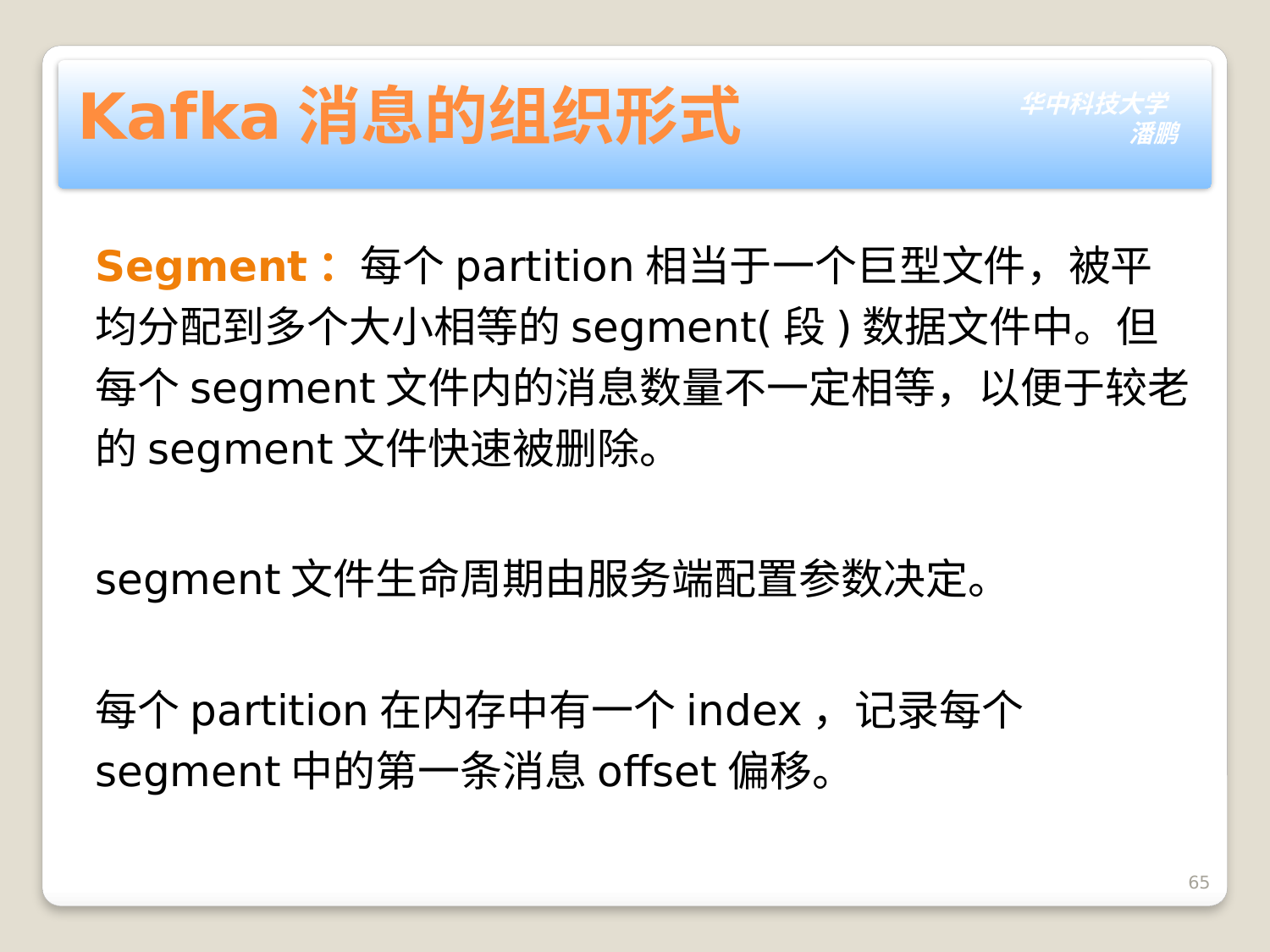

# Kafka消息的组织形式
Segment：每个partition相当于一个巨型文件，被平均分配到多个大小相等的segment(段)数据文件中。但每个segment文件内的消息数量不一定相等，以便于较老的segment文件快速被删除。

segment文件生命周期由服务端配置参数决定。

每个partition在内存中有一个index，记录每个segment中的第一条消息offset偏移。
65